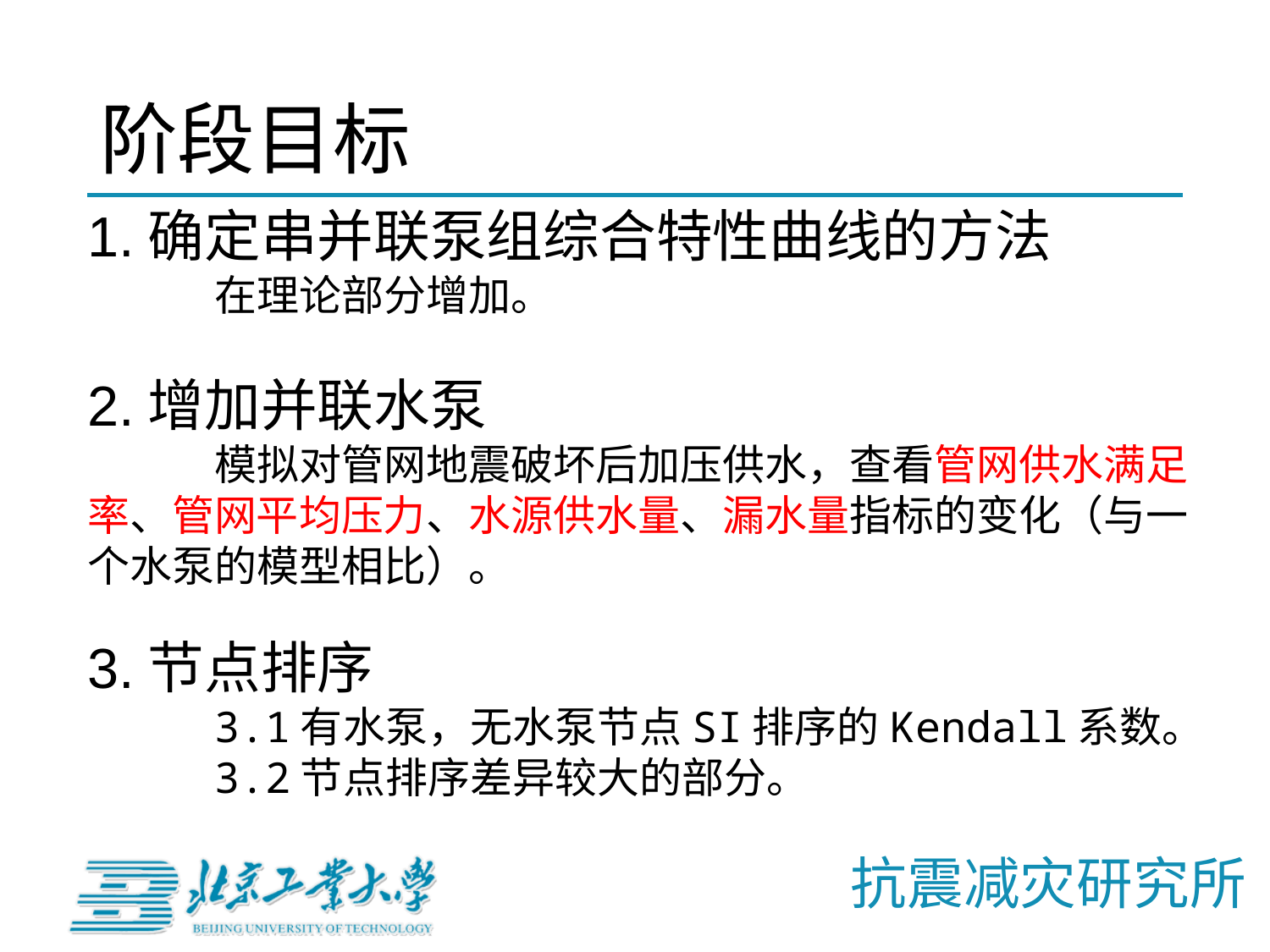

# 阶段目标
1.确定串并联泵组综合特性曲线的方法
	在理论部分增加。

2.增加并联水泵
	模拟对管网地震破坏后加压供水，查看管网供水满足率、管网平均压力、水源供水量、漏水量指标的变化（与一个水泵的模型相比）。

3.节点排序
	3.1有水泵，无水泵节点SI排序的Kendall系数。	3.2节点排序差异较大的部分。